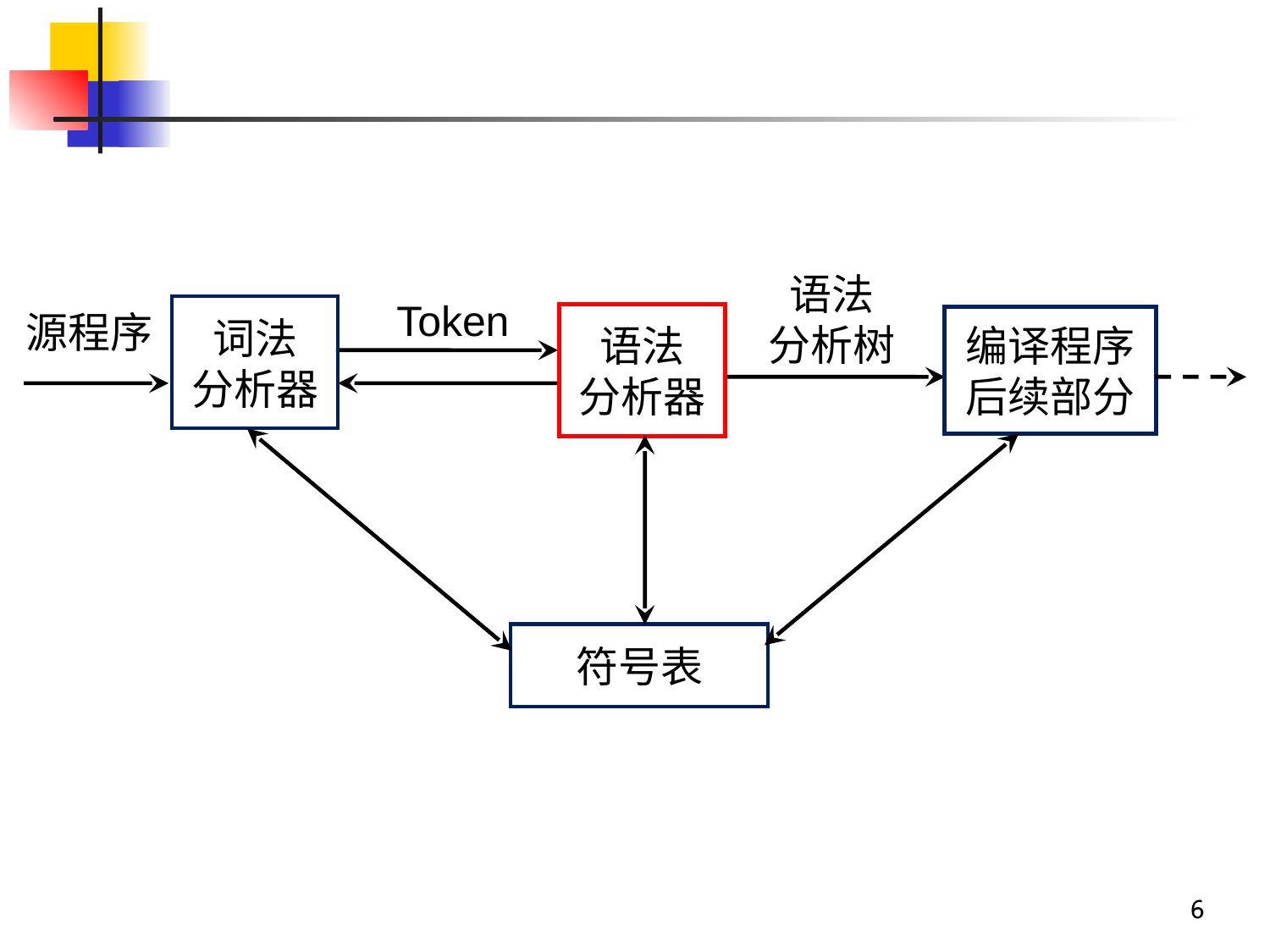

语法
分析树

Token

源程序

词法
分析器
语法
分析器
编译程序
后续部分
符号表

6